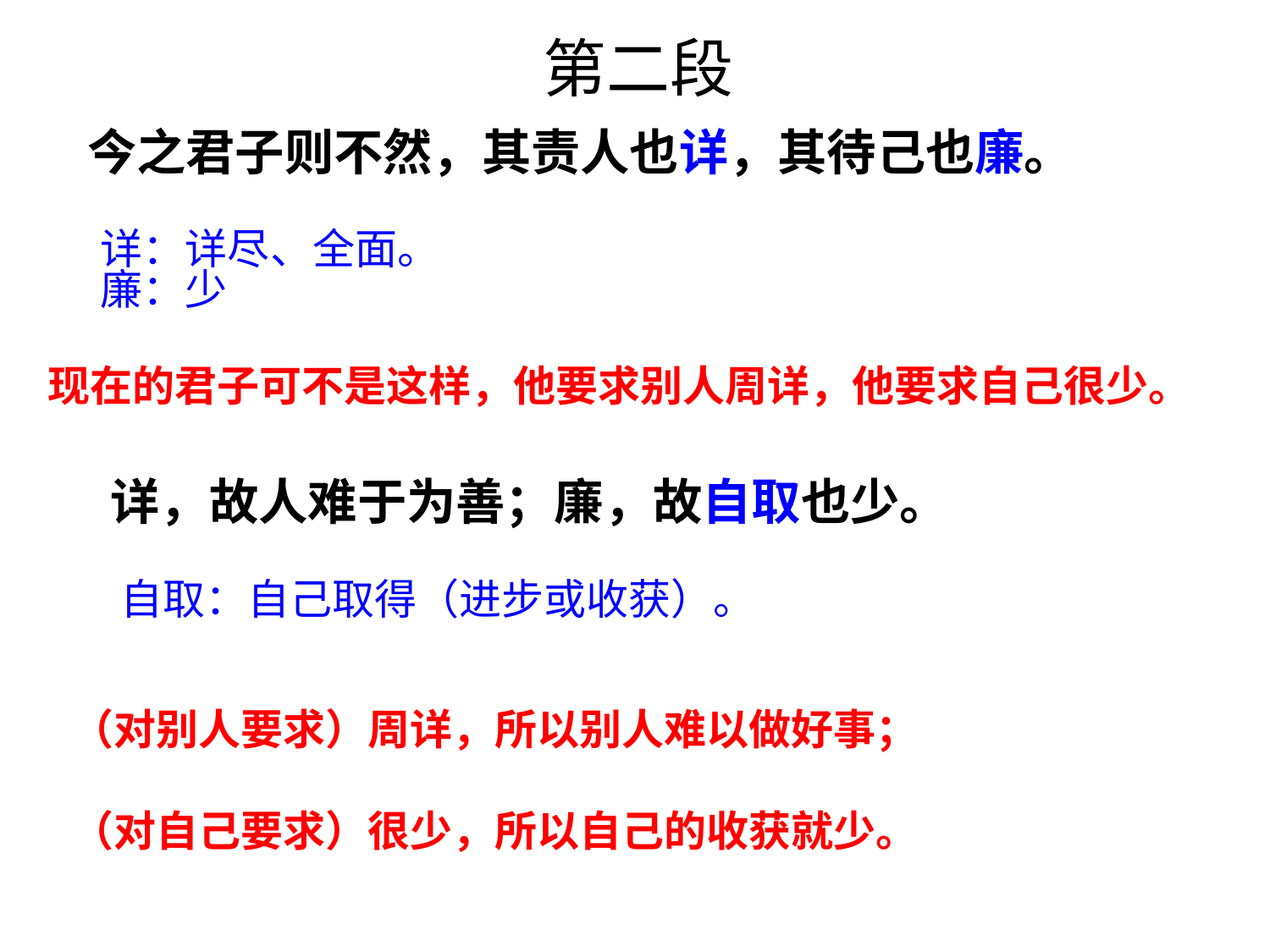

# 第二段
今之君子则不然，其责人也详，其待己也廉。
详：详尽、全面。
廉：少
现在的君子可不是这样，他要求别人周详，他要求自己很少。
详，故人难于为善；廉，故自取也少。
自取：自己取得（进步或收获）。
（对别人要求）周详，所以别人难以做好事；
（对自己要求）很少，所以自己的收获就少。